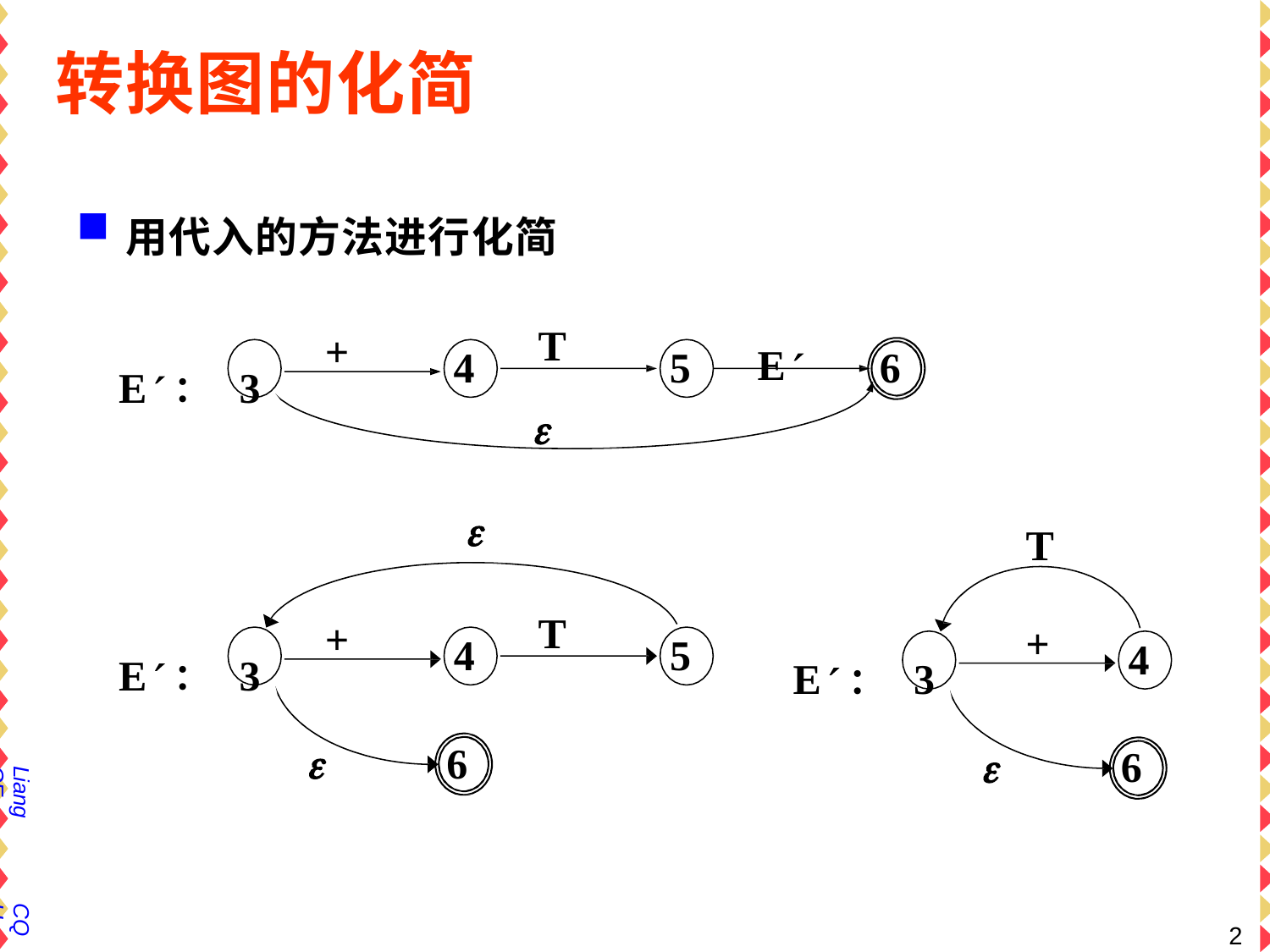

# 转换图的化简
用代入的方法进行化简
T
ε
E′
+

E′：	3
4
5
6

ε
T

T
+
+
E′：	3
4
5

E′：	3
4

6
ε

6
ε
Liang GE
CQU
21